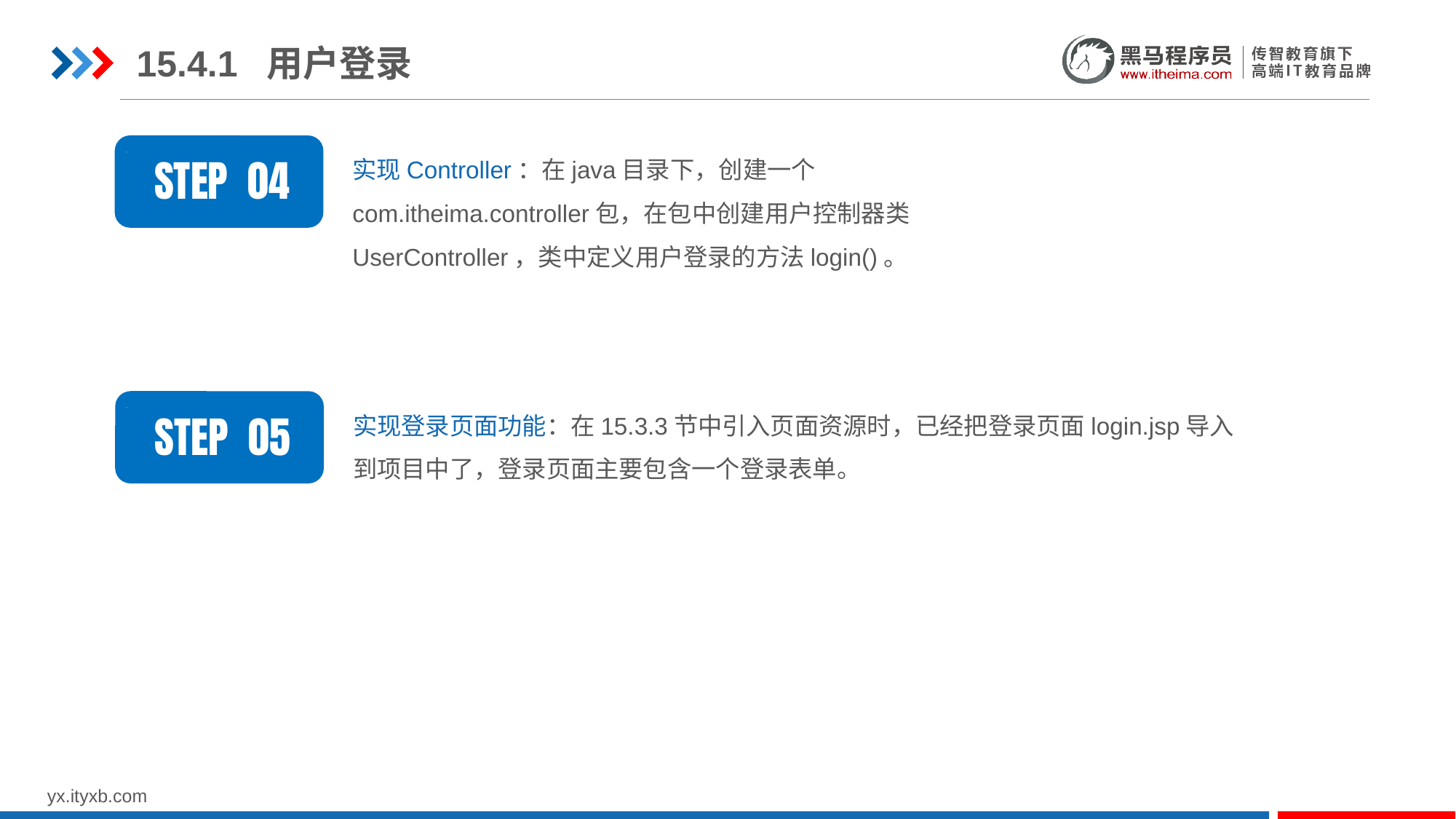

15.4.1  用户登录
实现Controller：在java目录下，创建一个com.itheima.controller包，在包中创建用户控制器类UserController，类中定义用户登录的方法login()。

STEP  04
实现登录页面功能：在15.3.3节中引入页面资源时，已经把登录页面login.jsp导入到项目中了，登录页面主要包含一个登录表单。

STEP  05